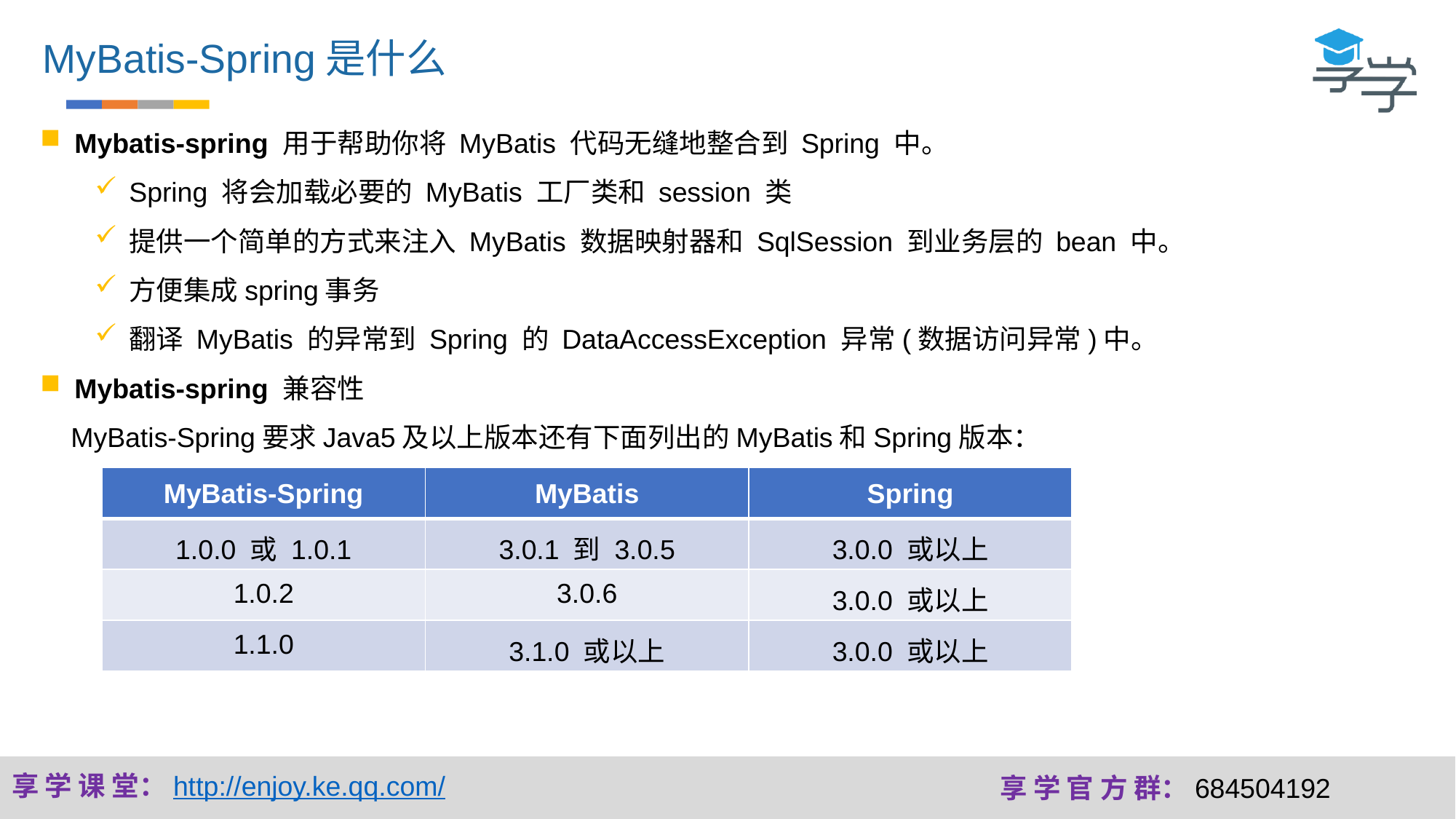

MyBatis-Spring是什么

Mybatis-spring 用于帮助你将 MyBatis 代码无缝地整合到 Spring 中。
Spring 将会加载必要的 MyBatis 工厂类和 session 类
提供一个简单的方式来注入 MyBatis 数据映射器和 SqlSession 到业务层的 bean 中。
方便集成spring事务
翻译 MyBatis 的异常到 Spring 的 DataAccessException 异常(数据访问异常)中。
Mybatis-spring 兼容性
    MyBatis-Spring要求Java5及以上版本还有下面列出的MyBatis和Spring版本：
| MyBatis-Spring | MyBatis | Spring |
| --- | --- | --- |
| 1.0.0 或 1.0.1 | 3.0.1 到 3.0.5 | 3.0.0 或以上 |
| 1.0.2 | 3.0.6 | 3.0.0 或以上 |
| 1.1.0 | 3.1.0 或以上 | 3.0.0 或以上 |